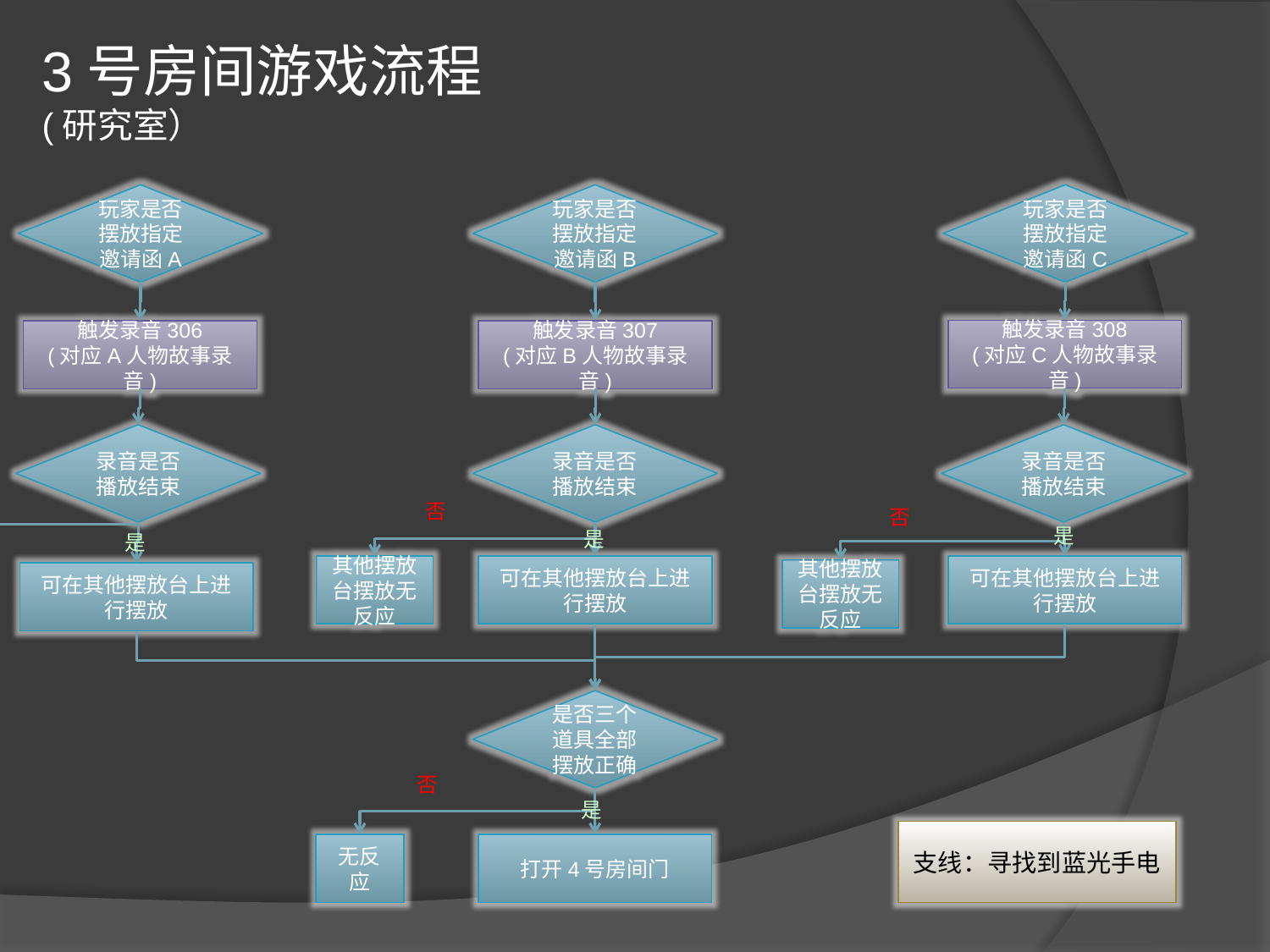

# 3号房间游戏流程 (研究室）
玩家是否摆放指定邀请函C
玩家是否摆放指定邀请函A
玩家是否摆放指定邀请函B
触发录音308
(对应C人物故事录音)
触发录音306
(对应A人物故事录音)
触发录音307
(对应B人物故事录音)
录音是否播放结束
录音是否播放结束
录音是否播放结束
否
否
否
是
是
是
其他摆放台摆放无反应
可在其他摆放台上进行摆放
可在其他摆放台上进行摆放
其他摆放台摆放无反应
其他摆放台摆放无反应
可在其他摆放台上进行摆放
是否三个道具全部摆放正确
否
是
支线：寻找到蓝光手电
打开4号房间门
无反应